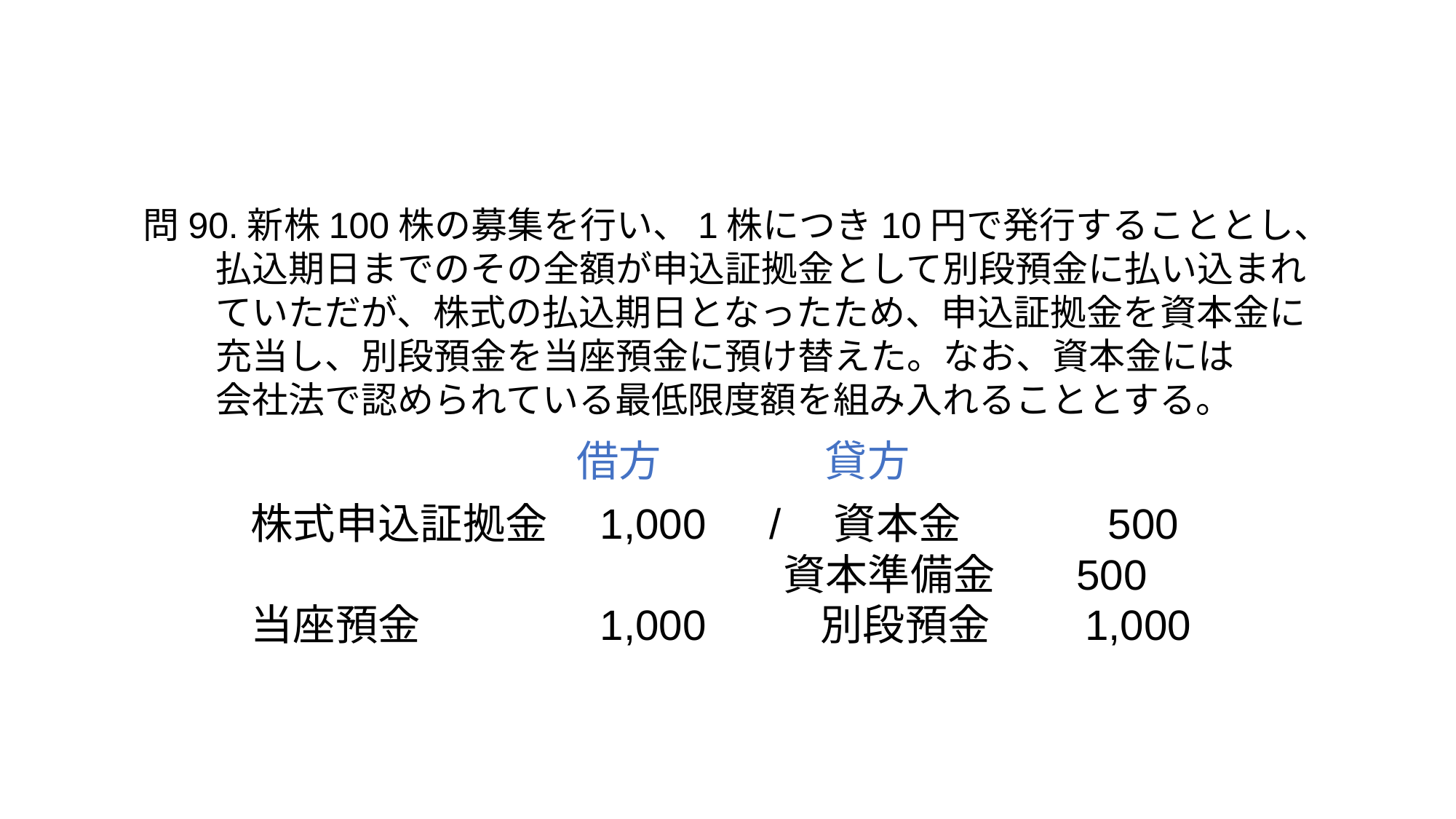

問90.新株100株の募集を行い、1株につき10円で発行することとし、
　　払込期日までのその全額が申込証拠金として別段預金に払い込まれ
　　ていただが、株式の払込期日となったため、申込証拠金を資本金に
　　充当し、別段預金を当座預金に預け替えた。なお、資本金には
　　会社法で認められている最低限度額を組み入れることとする。
借方
貸方
株式申込証拠金　1,000　/　資本金　          500
　　   　　　　　　　　　    資本準備金　   500
当座預金　　　　1,000　　  別段預金　　1,000